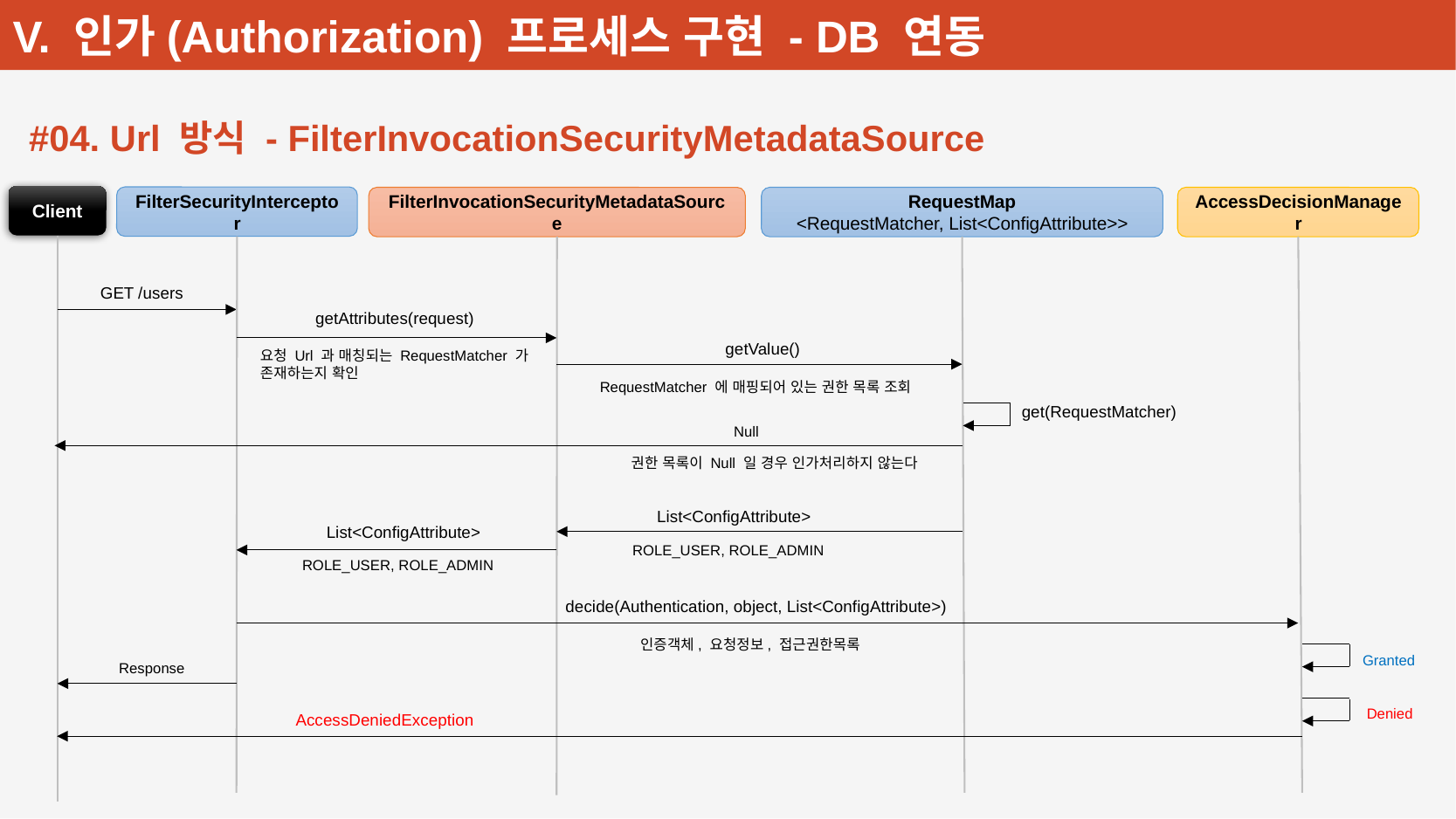

#04. Url 방식 - FilterInvocationSecurityMetadataSource
Client
FilterSecurityInterceptor
FilterInvocationSecurityMetadataSource
AccessDecisionManager
RequestMap
<RequestMatcher, List<ConfigAttribute>>
GET /users
getAttributes(request)
getValue()
요청 Url 과 매칭되는 RequestMatcher 가
존재하는지 확인
RequestMatcher 에 매핑되어 있는 권한 목록 조회
get(RequestMatcher)
Null
권한 목록이 Null 일 경우 인가처리하지 않는다
List<ConfigAttribute>
List<ConfigAttribute>
ROLE_USER, ROLE_ADMIN
ROLE_USER, ROLE_ADMIN
decide(Authentication, object, List<ConfigAttribute>)
인증객체, 요청정보, 접근권한목록
Granted
Response
Denied
AccessDeniedException